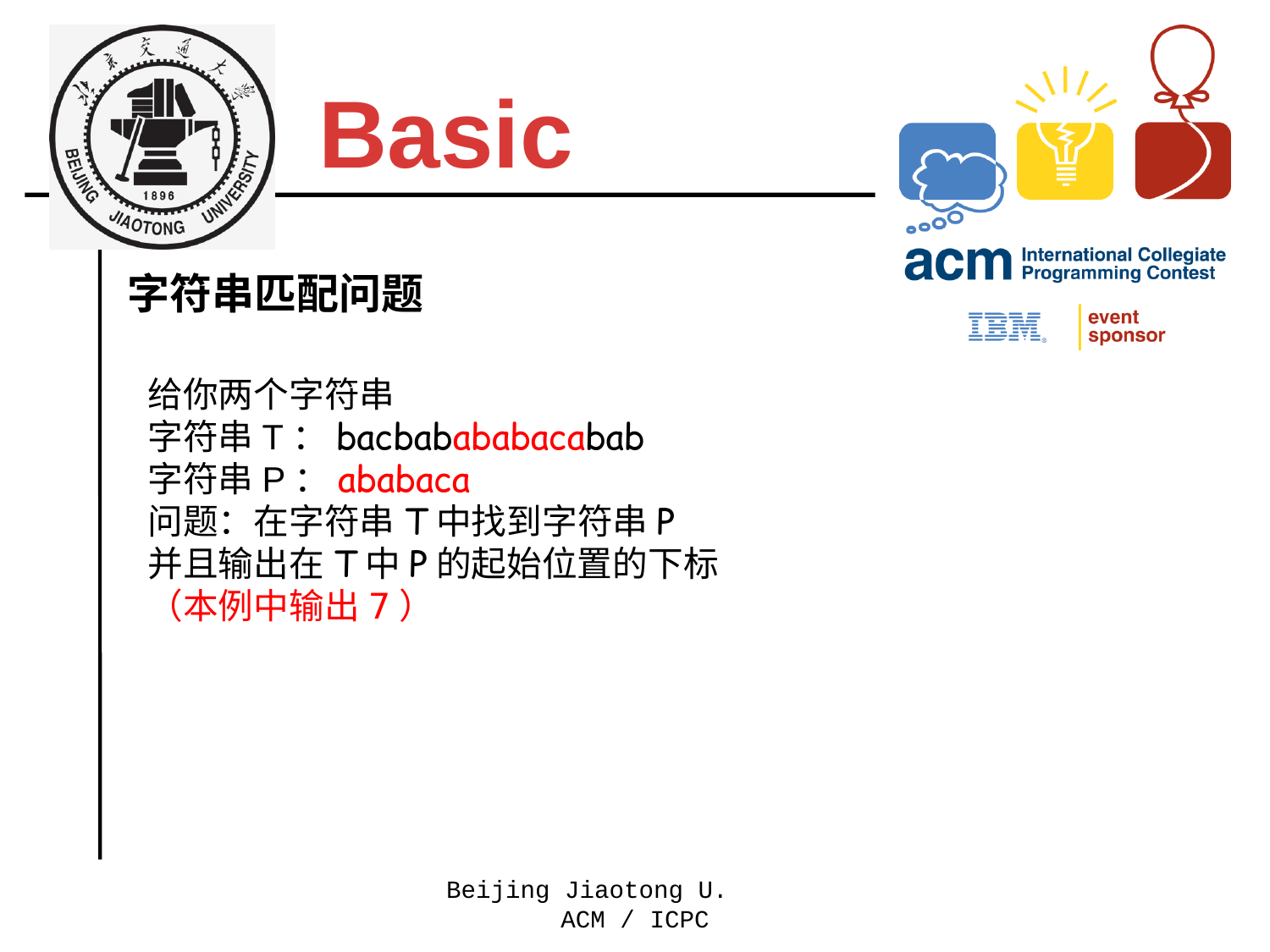

Basic
字符串匹配问题
给你两个字符串
字符串T：bacbabababacabab
字符串P：ababaca
问题：在字符串T中找到字符串P
并且输出在T中P的起始位置的下标
（本例中输出7）